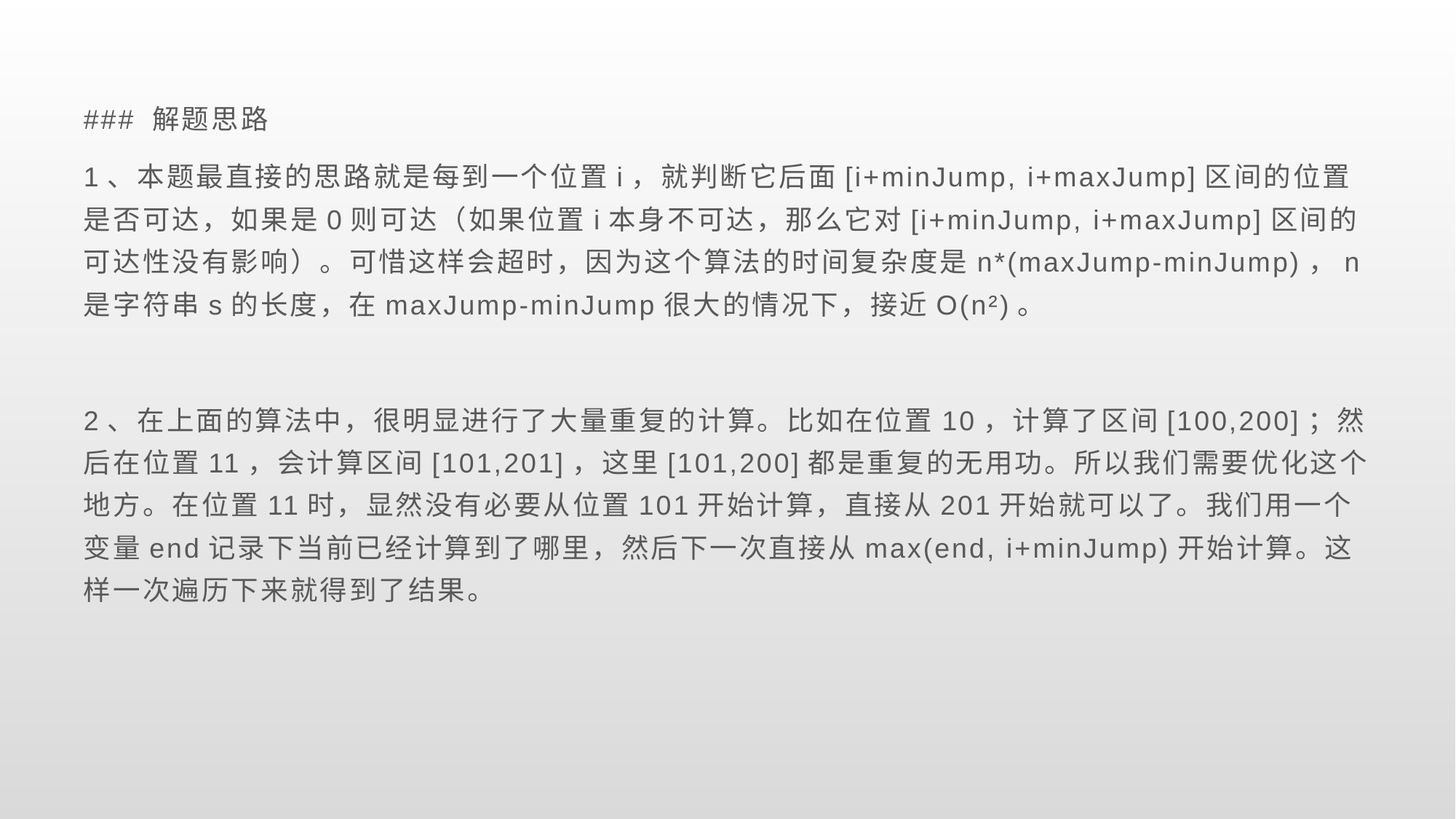

### 解题思路
1、本题最直接的思路就是每到一个位置i，就判断它后面[i+minJump, i+maxJump]区间的位置是否可达，如果是0则可达（如果位置i本身不可达，那么它对[i+minJump, i+maxJump]区间的可达性没有影响）。可惜这样会超时，因为这个算法的时间复杂度是n*(maxJump-minJump)，n是字符串s的长度，在maxJump-minJump很大的情况下，接近O(n²)。

2、在上面的算法中，很明显进行了大量重复的计算。比如在位置10，计算了区间[100,200]；然后在位置11，会计算区间[101,201]，这里[101,200]都是重复的无用功。所以我们需要优化这个地方。在位置11时，显然没有必要从位置101开始计算，直接从201开始就可以了。我们用一个变量end记录下当前已经计算到了哪里，然后下一次直接从max(end, i+minJump)开始计算。这样一次遍历下来就得到了结果。